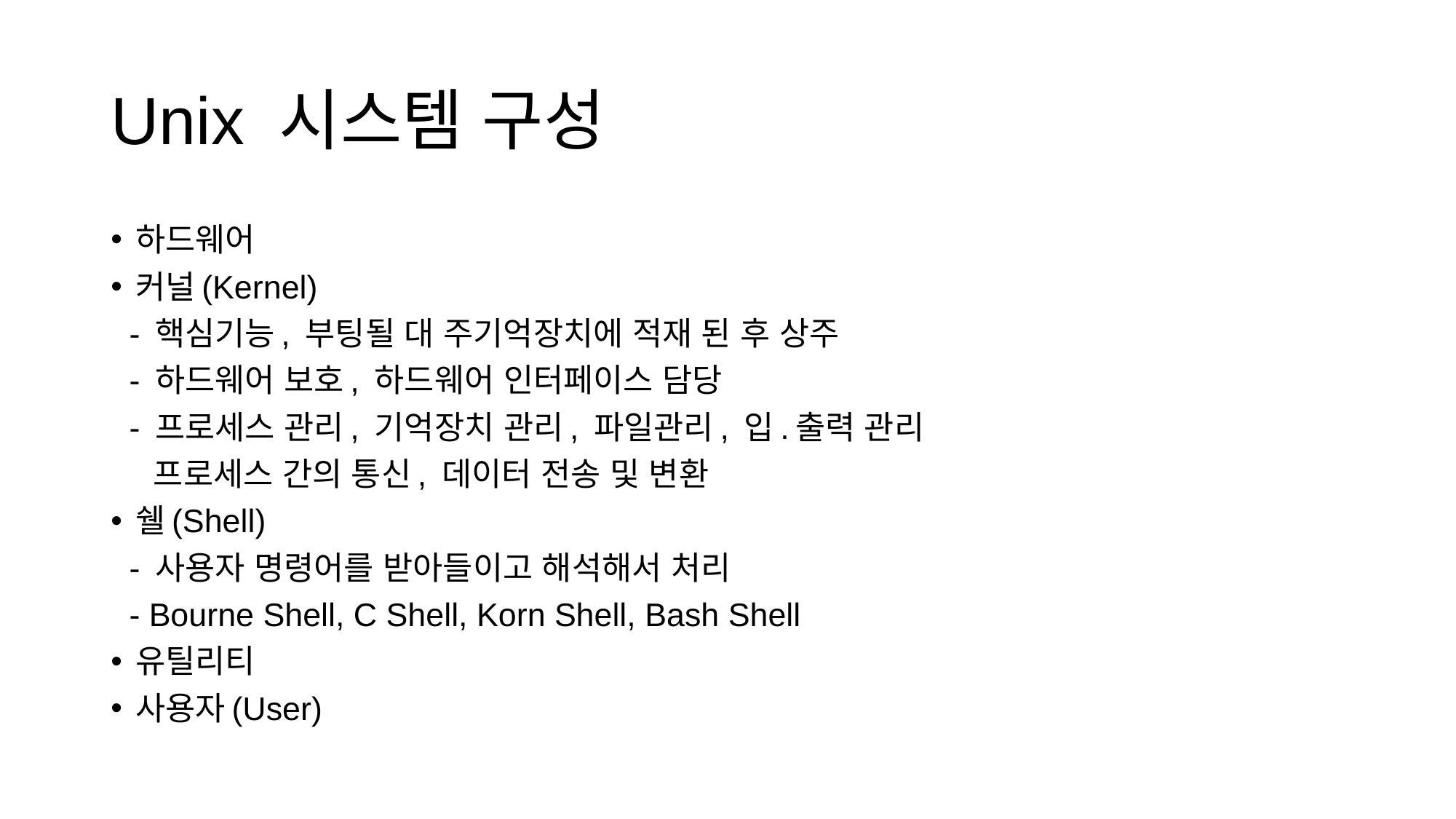

# Unix 시스템 구성
하드웨어
커널(Kernel)
  - 핵심기능, 부팅될 대 주기억장치에 적재 된 후 상주
  - 하드웨어 보호, 하드웨어 인터페이스 담당
  - 프로세스 관리, 기억장치 관리, 파일관리, 입.출력 관리
    프로세스 간의 통신, 데이터 전송 및 변환
쉘(Shell)
  - 사용자 명령어를 받아들이고 해석해서 처리
  - Bourne Shell, C Shell, Korn Shell, Bash Shell
유틸리티
사용자(User)